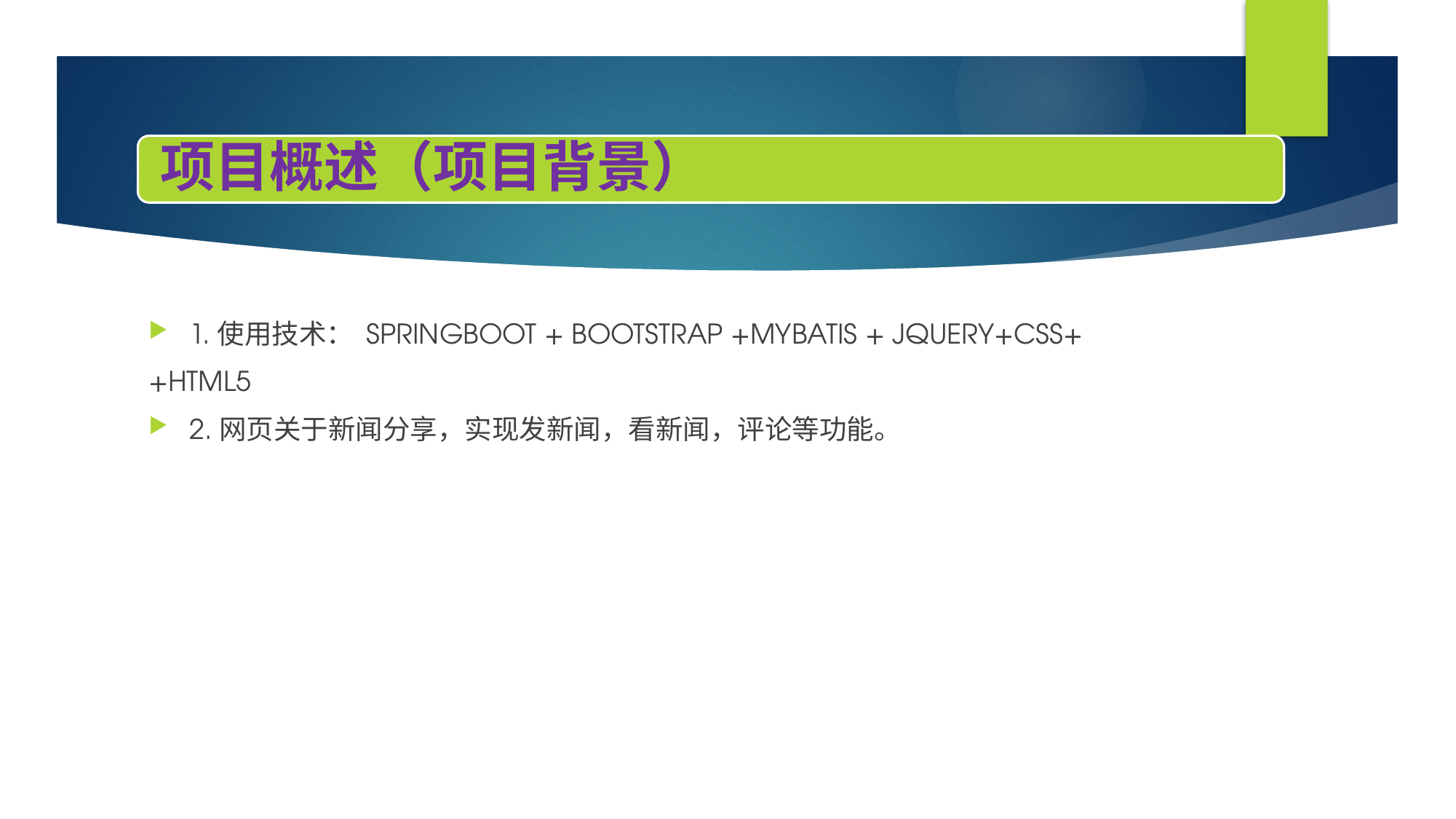

项目概述（项目背景）
1.使用技术： SPRINGBOOT + BOOTSTRAP +MYBATIS + JQUERY+CSS+
+HTML5
2.网页关于新闻分享，实现发新闻，看新闻，评论等功能。